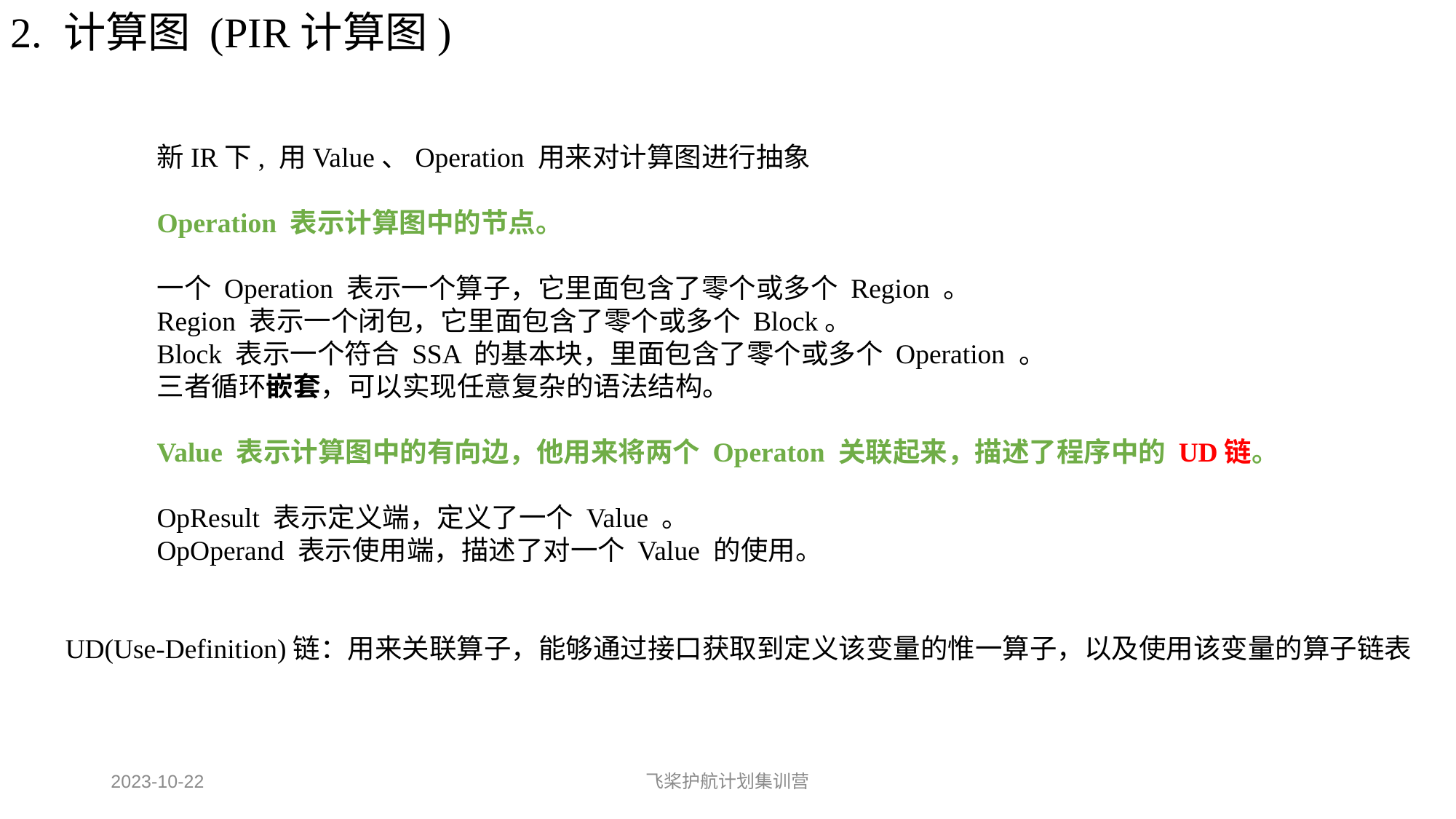

2. 计算图 (PIR计算图)
新IR下, 用Value、Operation 用来对计算图进行抽象

Operation 表示计算图中的节点。

一个 Operation 表示一个算子，它里面包含了零个或多个 Region 。
Region 表示一个闭包，它里面包含了零个或多个 Block。
Block 表示一个符合 SSA 的基本块，里面包含了零个或多个 Operation 。
三者循环嵌套，可以实现任意复杂的语法结构。

Value 表示计算图中的有向边，他用来将两个 Operaton 关联起来，描述了程序中的 UD链。

OpResult 表示定义端，定义了一个 Value 。
OpOperand 表示使用端，描述了对一个 Value 的使用。
UD(Use-Definition)链：用来关联算子，能够通过接口获取到定义该变量的惟一算子，以及使用该变量的算子链表
2023-10-22
飞桨护航计划集训营